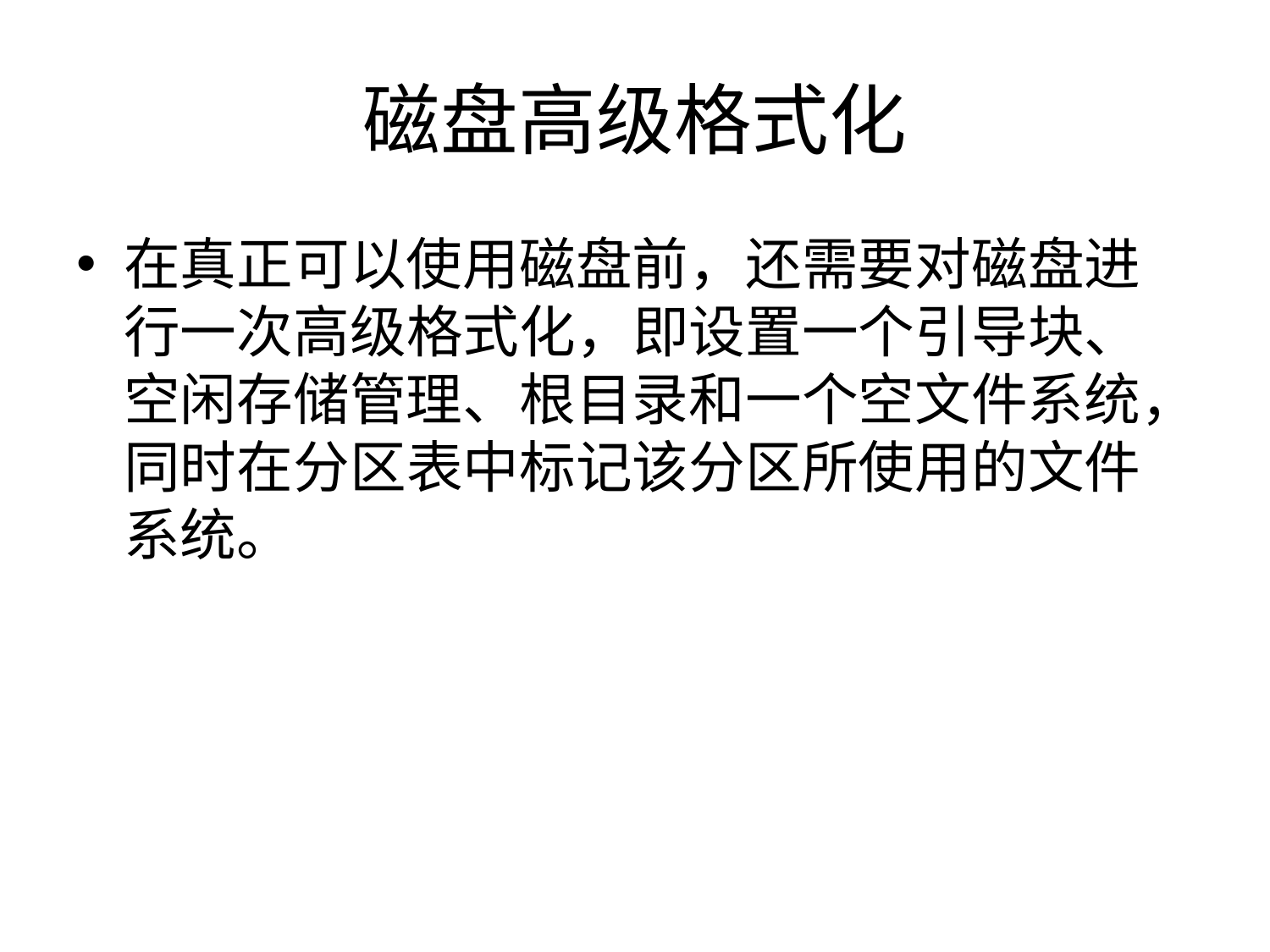

# 磁盘高级格式化
在真正可以使用磁盘前，还需要对磁盘进行一次高级格式化，即设置一个引导块、空闲存储管理、根目录和一个空文件系统，同时在分区表中标记该分区所使用的文件系统。